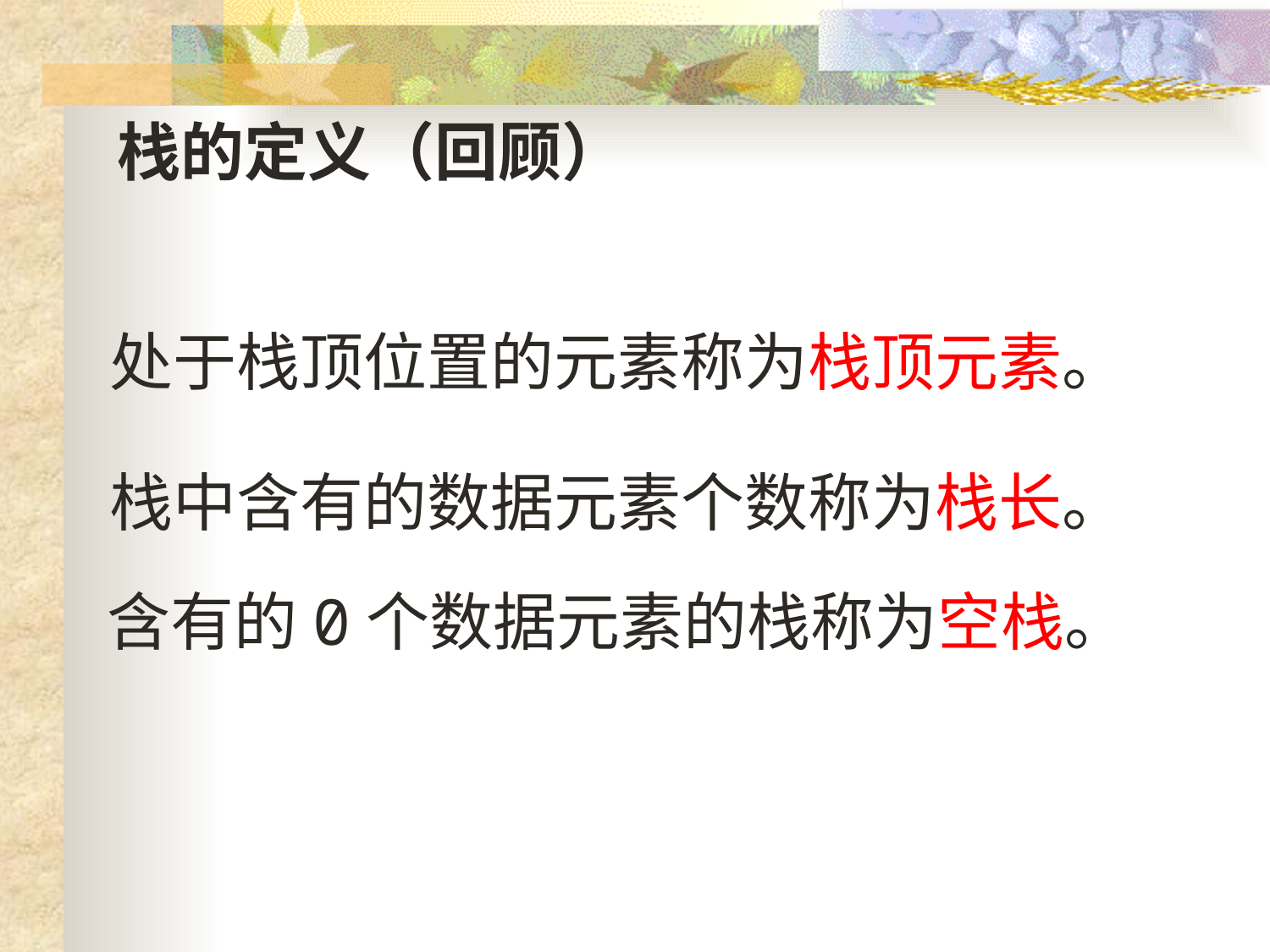

栈的定义（回顾）
处于栈顶位置的元素称为栈顶元素。
栈中含有的数据元素个数称为栈长。
含有的0个数据元素的栈称为空栈。